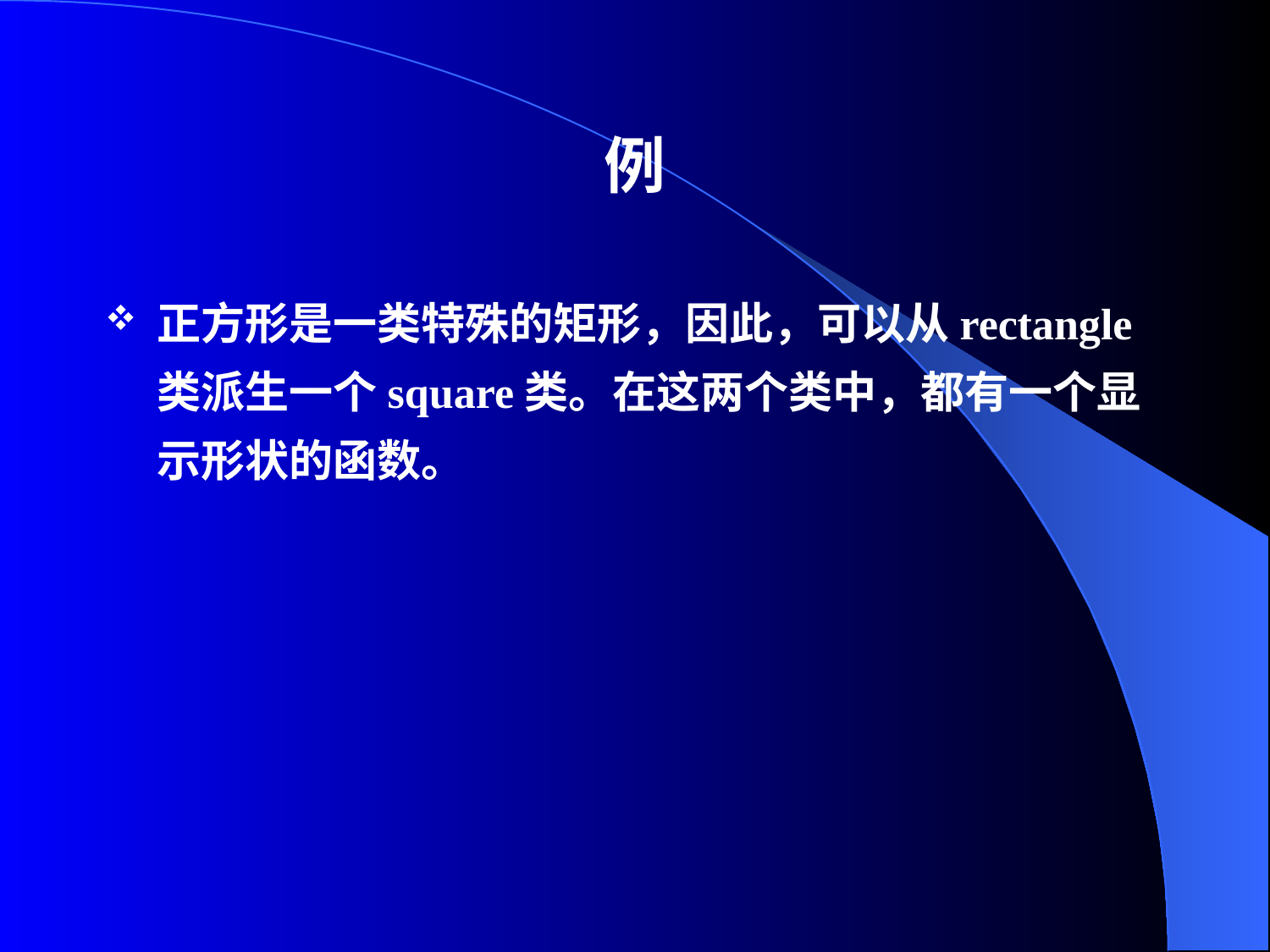

# 例
正方形是一类特殊的矩形，因此，可以从rectangle类派生一个square类。在这两个类中，都有一个显示形状的函数。